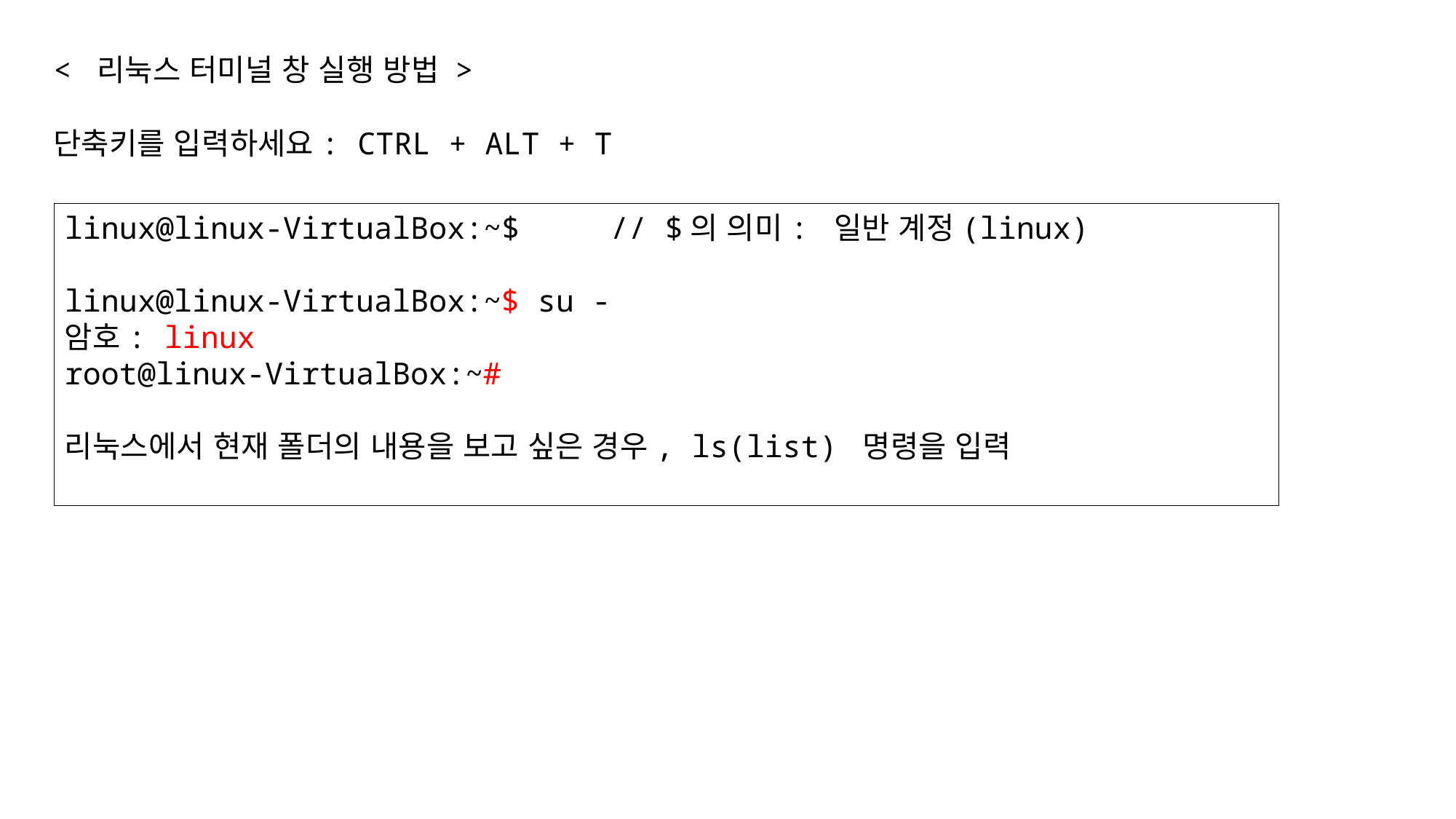

< 리눅스 터미널 창 실행 방법 >

단축키를 입력하세요: CTRL + ALT + T
linux@linux-VirtualBox:~$	// $의 의미: 일반 계정(linux)

linux@linux-VirtualBox:~$ su -
암호: linux
root@linux-VirtualBox:~#

리눅스에서 현재 폴더의 내용을 보고 싶은 경우, ls(list) 명령을 입력